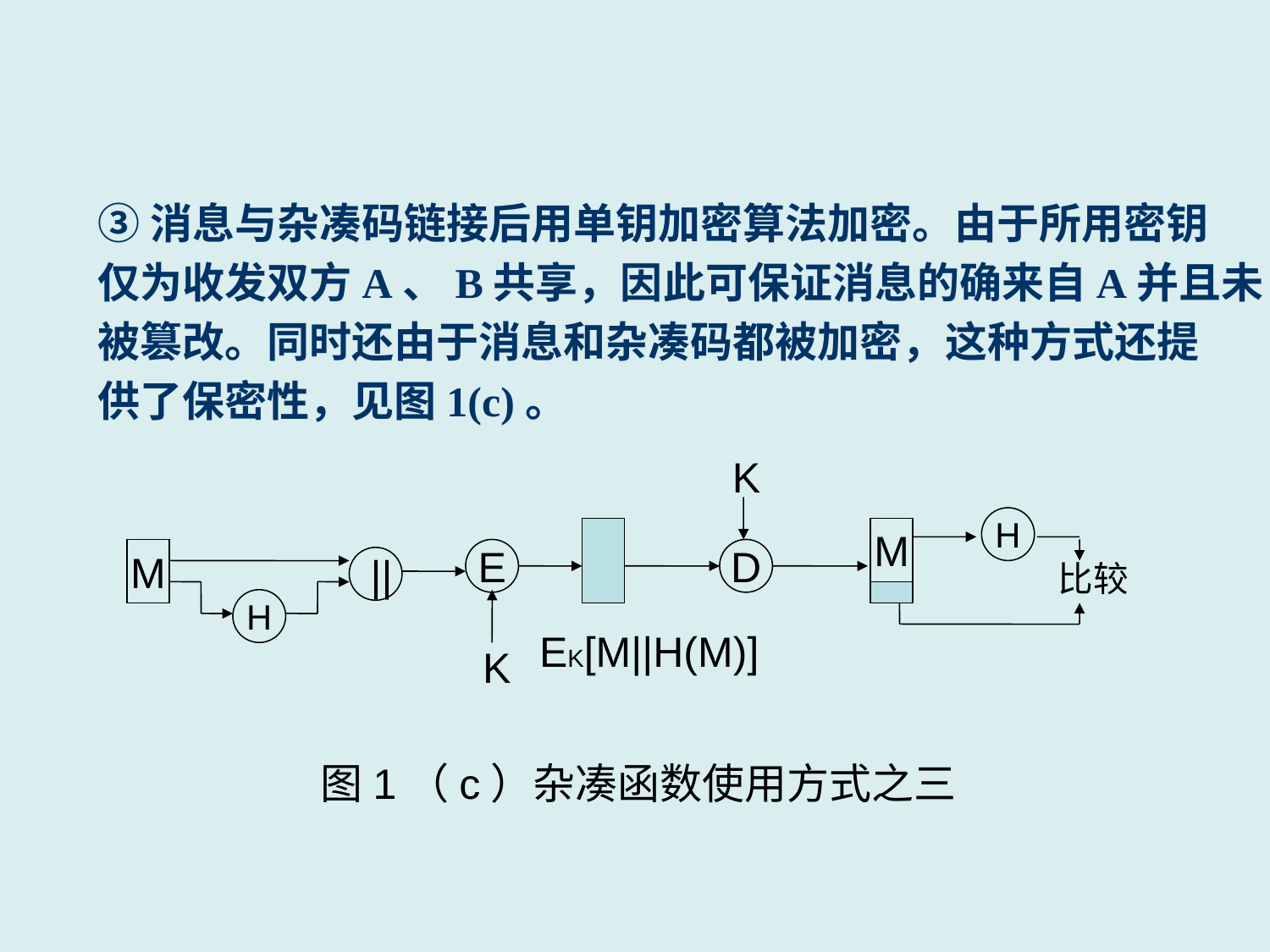

③消息与杂凑码链接后用单钥加密算法加密。由于所用密钥
仅为收发双方A、B共享，因此可保证消息的确来自A并且未
被篡改。同时还由于消息和杂凑码都被加密，这种方式还提
供了保密性，见图1(c)。
K

H

M

M
E
D

 ||
比较

H

EK[M||H(M)]

K
图1（c）杂凑函数使用方式之三